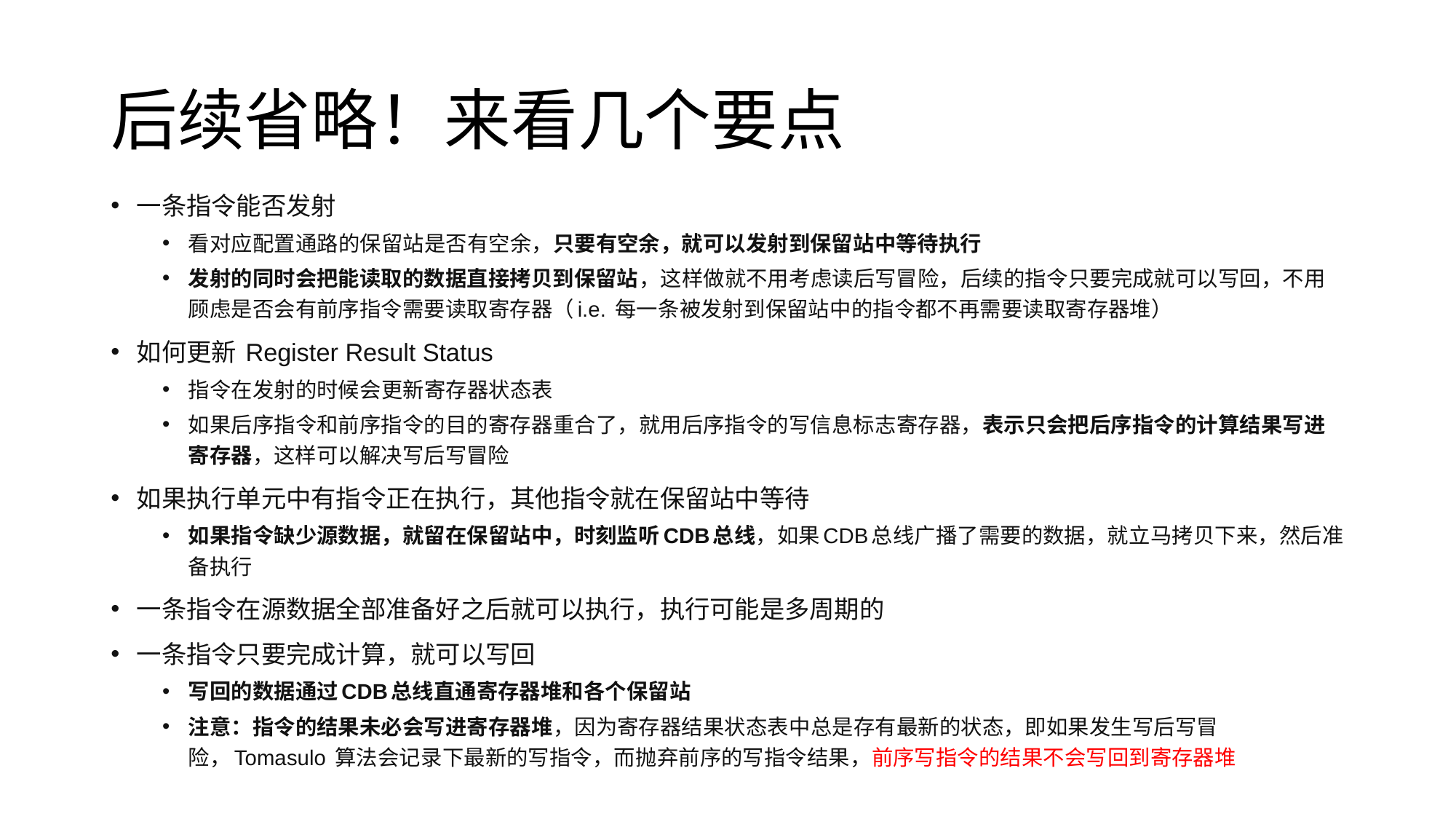

# 后续省略！来看几个要点
一条指令能否发射
看对应配置通路的保留站是否有空余，只要有空余，就可以发射到保留站中等待执行
发射的同时会把能读取的数据直接拷贝到保留站，这样做就不用考虑读后写冒险，后续的指令只要完成就可以写回，不用顾虑是否会有前序指令需要读取寄存器（i.e. 每一条被发射到保留站中的指令都不再需要读取寄存器堆）
如何更新 Register Result Status
指令在发射的时候会更新寄存器状态表
如果后序指令和前序指令的目的寄存器重合了，就用后序指令的写信息标志寄存器，表示只会把后序指令的计算结果写进寄存器，这样可以解决写后写冒险
如果执行单元中有指令正在执行，其他指令就在保留站中等待
如果指令缺少源数据，就留在保留站中，时刻监听CDB总线，如果CDB总线广播了需要的数据，就立马拷贝下来，然后准备执行
一条指令在源数据全部准备好之后就可以执行，执行可能是多周期的
一条指令只要完成计算，就可以写回
写回的数据通过CDB总线直通寄存器堆和各个保留站
注意：指令的结果未必会写进寄存器堆，因为寄存器结果状态表中总是存有最新的状态，即如果发生写后写冒险，Tomasulo 算法会记录下最新的写指令，而抛弃前序的写指令结果，前序写指令的结果不会写回到寄存器堆